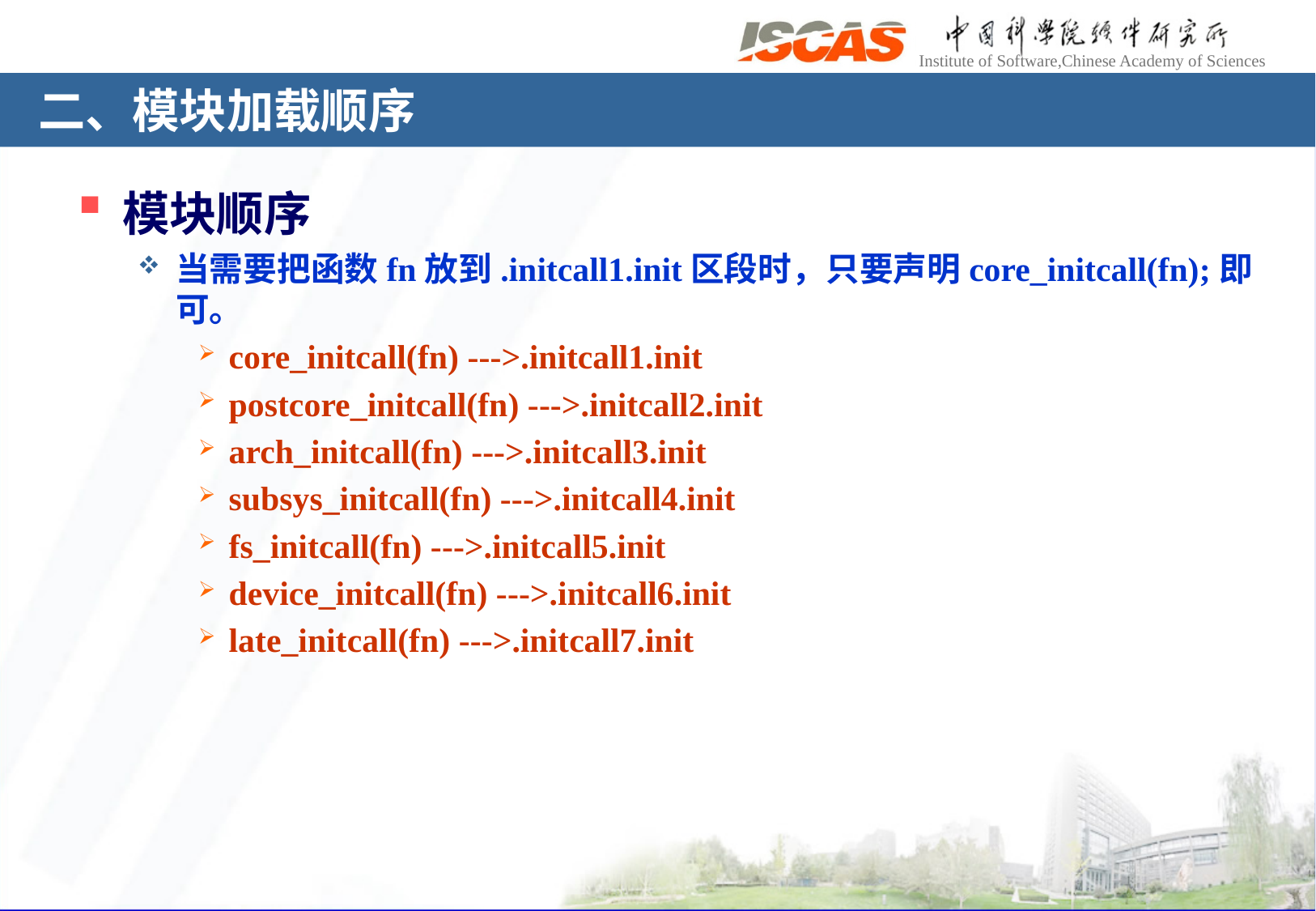

# 二、模块加载顺序
模块顺序
当需要把函数fn放到.initcall1.init区段时，只要声明core_initcall(fn);即可。
core_initcall(fn) --->.initcall1.init
postcore_initcall(fn) --->.initcall2.init
arch_initcall(fn) --->.initcall3.init
subsys_initcall(fn) --->.initcall4.init
fs_initcall(fn) --->.initcall5.init
device_initcall(fn) --->.initcall6.init
late_initcall(fn) --->.initcall7.init